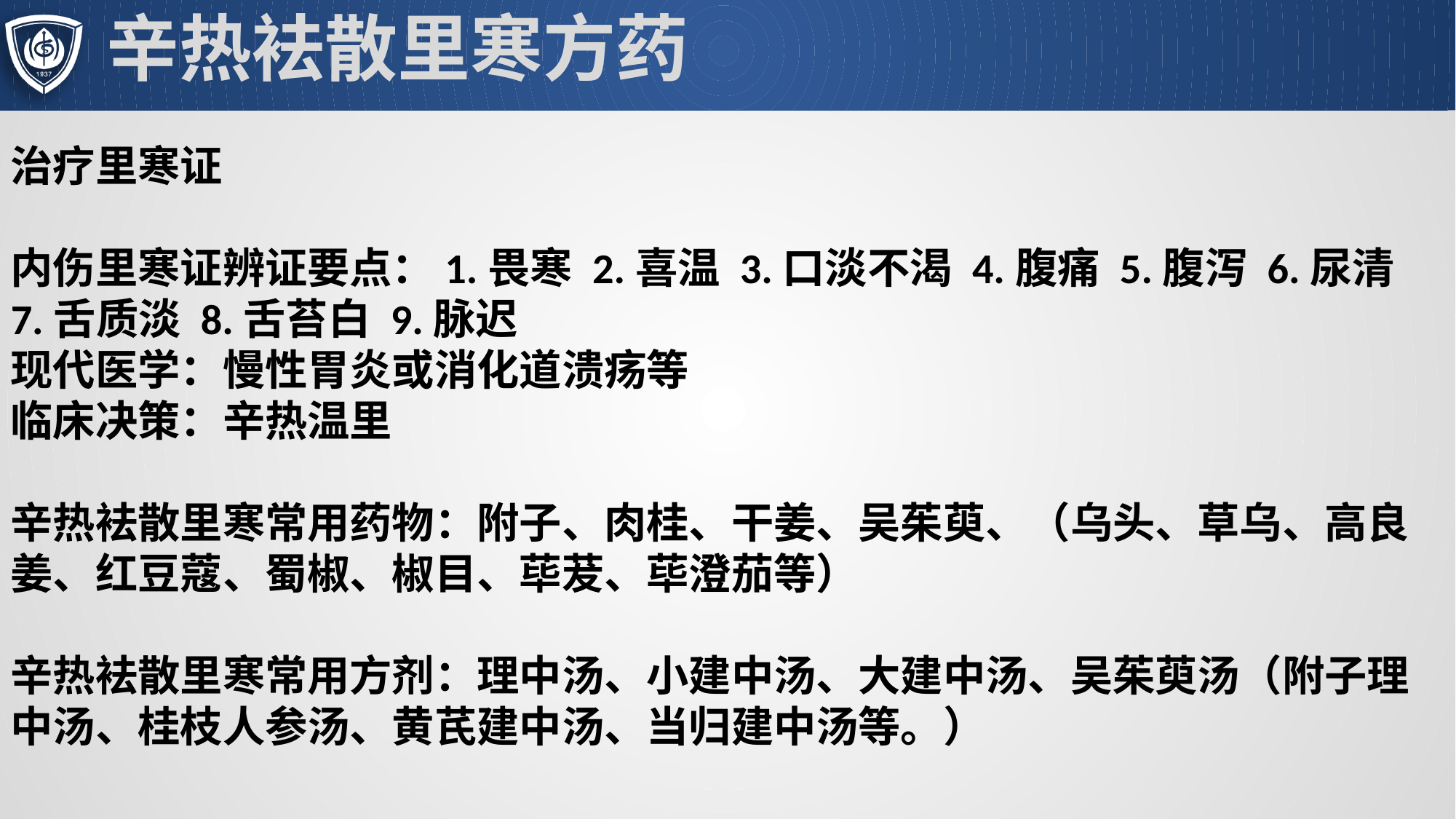

# 辛热袪散里寒方药
治疗里寒证
内伤里寒证辨证要点：1.畏寒 2.喜温 3.口淡不渴 4.腹痛 5.腹泻 6.尿清 7.舌质淡 8.舌苔白 9.脉迟现代医学：慢性胃炎或消化道溃疡等临床决策：辛热温里辛热袪散里寒常用药物：附子、肉桂、干姜、吴茱萸、（乌头、草乌、高良姜、红豆蔻、蜀椒、椒目、荜茇、荜澄茄等）辛热袪散里寒常用方剂：理中汤、小建中汤、大建中汤、吴茱萸汤（附子理中汤、桂枝人参汤、黄芪建中汤、当归建中汤等。）